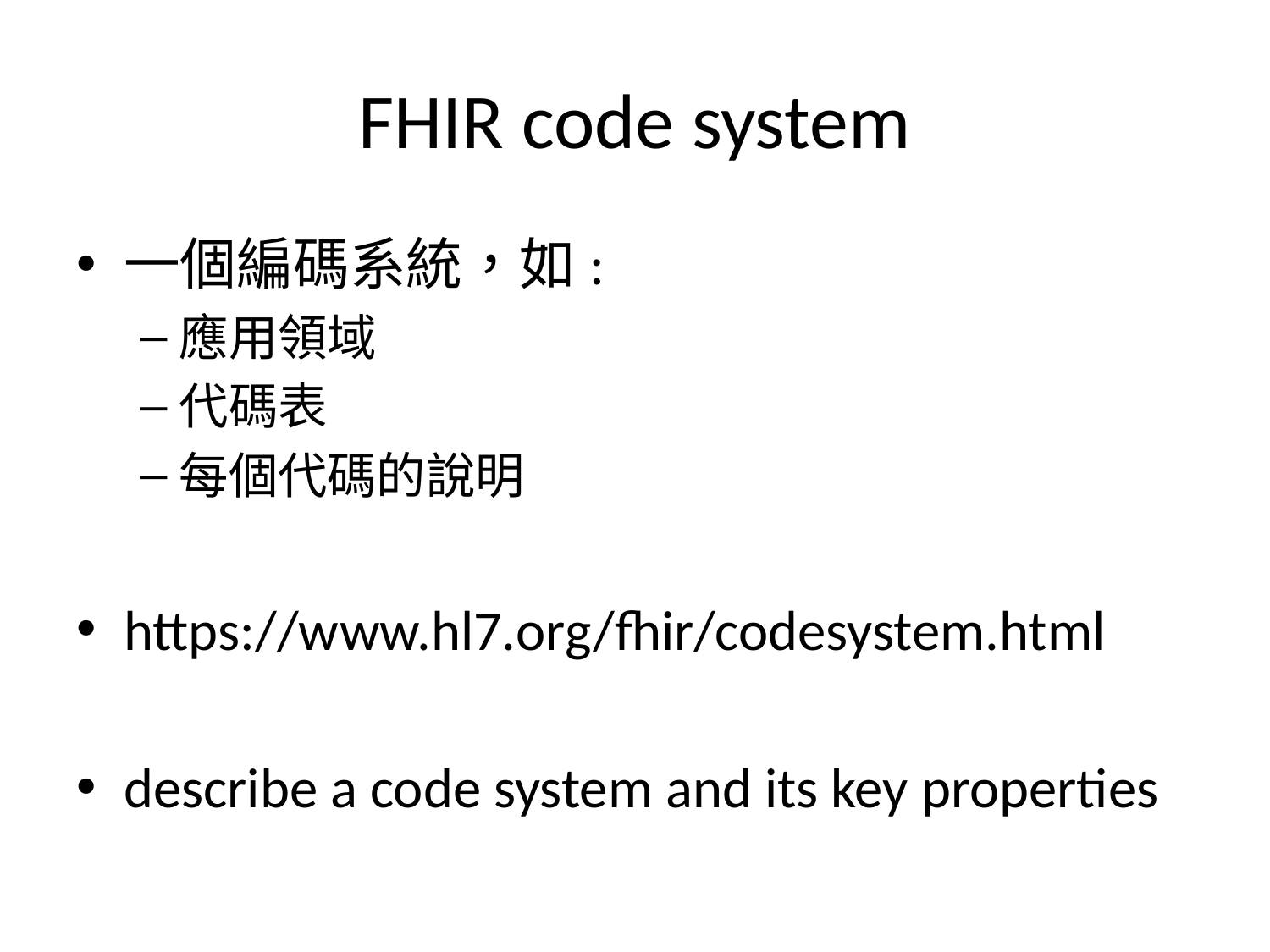

# FHIR code system
一個編碼系統，如:
應用領域
代碼表
每個代碼的說明

https://www.hl7.org/fhir/codesystem.html

describe a code system and its key properties